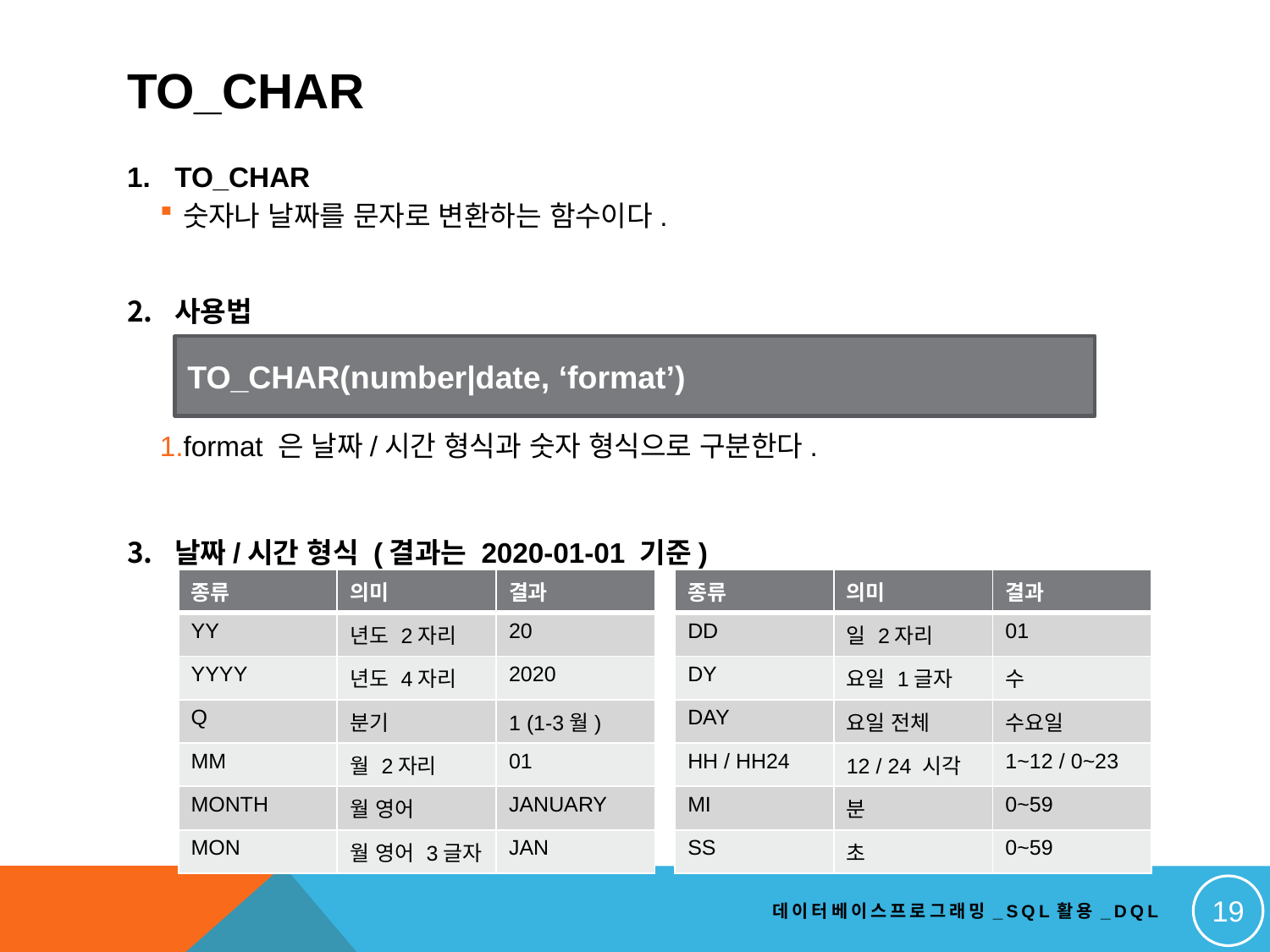

# TO_char
TO_CHAR
숫자나 날짜를 문자로 변환하는 함수이다.

사용법

format 은 날짜/시간 형식과 숫자 형식으로 구분한다.

날짜/시간 형식 (결과는 2020-01-01 기준)

TO_CHAR(number|date, ‘format’)
| 종류 | 의미 | 결과 |
| --- | --- | --- |
| YY | 년도 2자리 | 20 |
| YYYY | 년도 4자리 | 2020 |
| Q | 분기 | 1 (1-3월) |
| MM | 월 2자리 | 01 |
| MONTH | 월 영어 | JANUARY |
| MON | 월 영어 3글자 | JAN |
| 종류 | 의미 | 결과 |
| --- | --- | --- |
| DD | 일 2자리 | 01 |
| DY | 요일 1글자 | 수 |
| DAY | 요일 전체 | 수요일 |
| HH / HH24 | 12 / 24 시각 | 1~12 / 0~23 |
| MI | 분 | 0~59 |
| SS | 초 | 0~59 |
19
데이터베이스프로그래밍_SQL활용_DQL